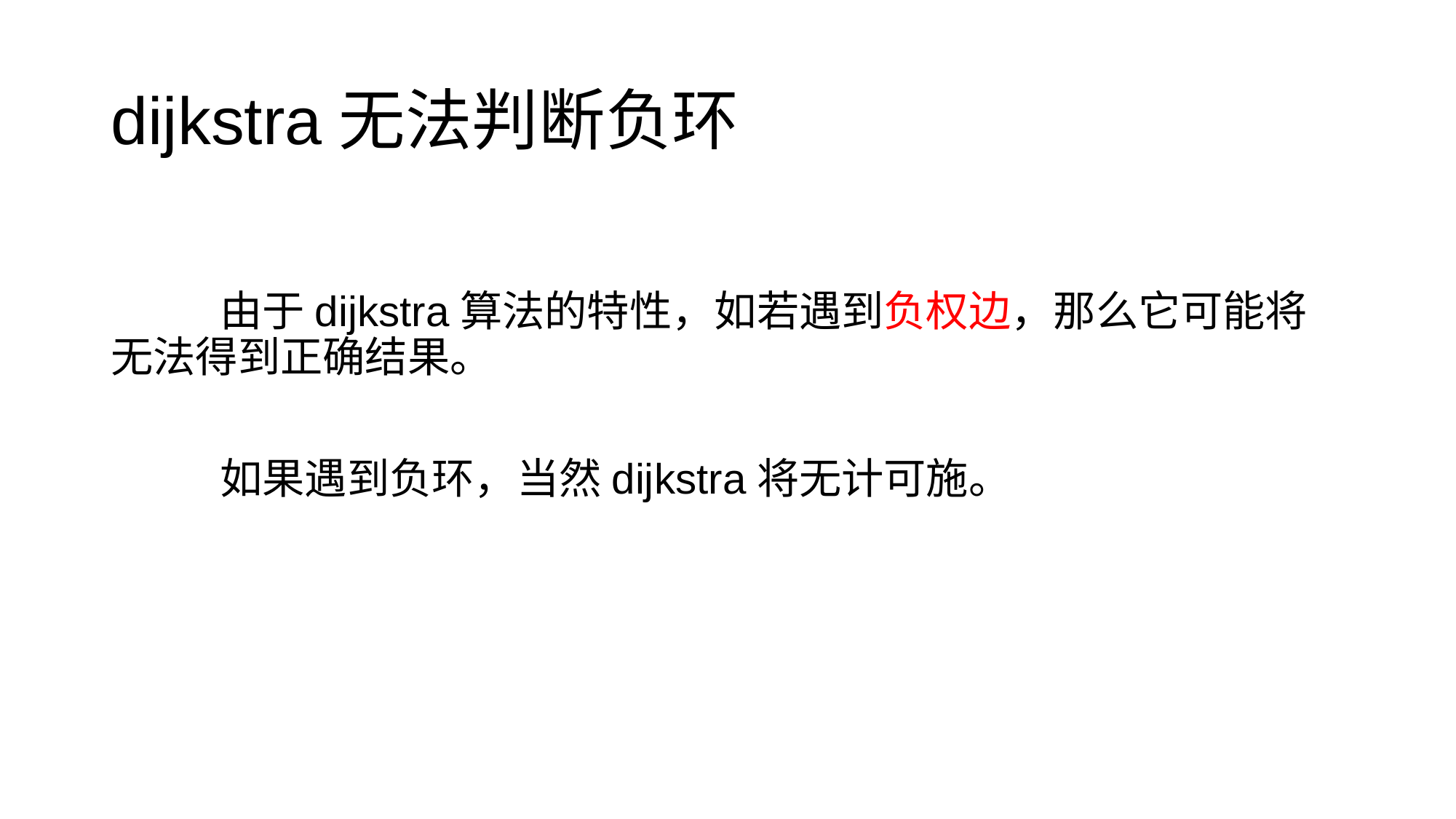

# dijkstra无法判断负环

	由于dijkstra算法的特性，如若遇到负权边，那么它可能将无法得到正确结果。

	如果遇到负环，当然dijkstra将无计可施。